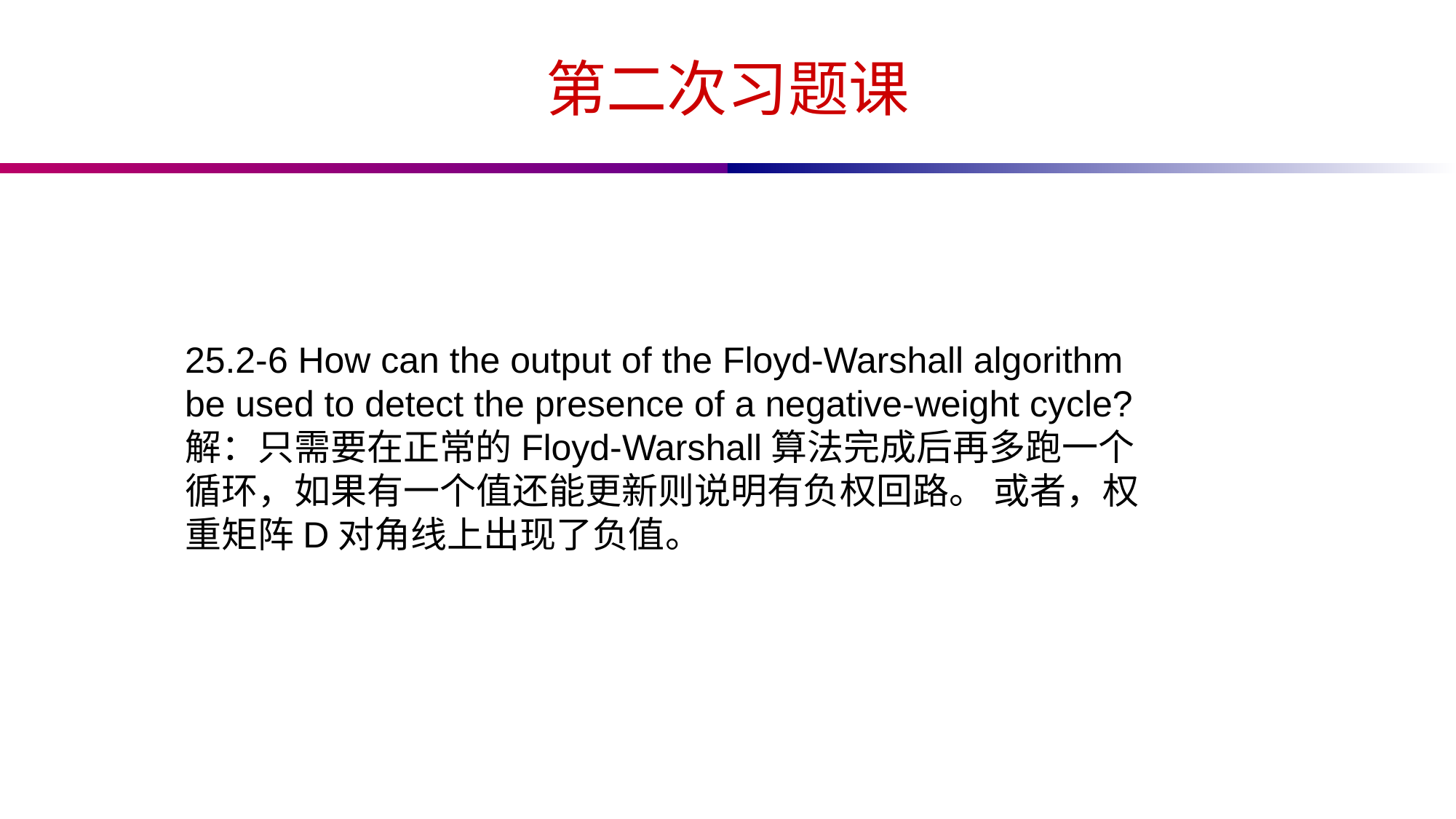

# 第二次习题课
25.2-6 How can the output of the Floyd-Warshall algorithm be used to detect the presence of a negative-weight cycle?
解：只需要在正常的Floyd-Warshall算法完成后再多跑一个循环，如果有一个值还能更新则说明有负权回路。 或者，权重矩阵D对角线上出现了负值。